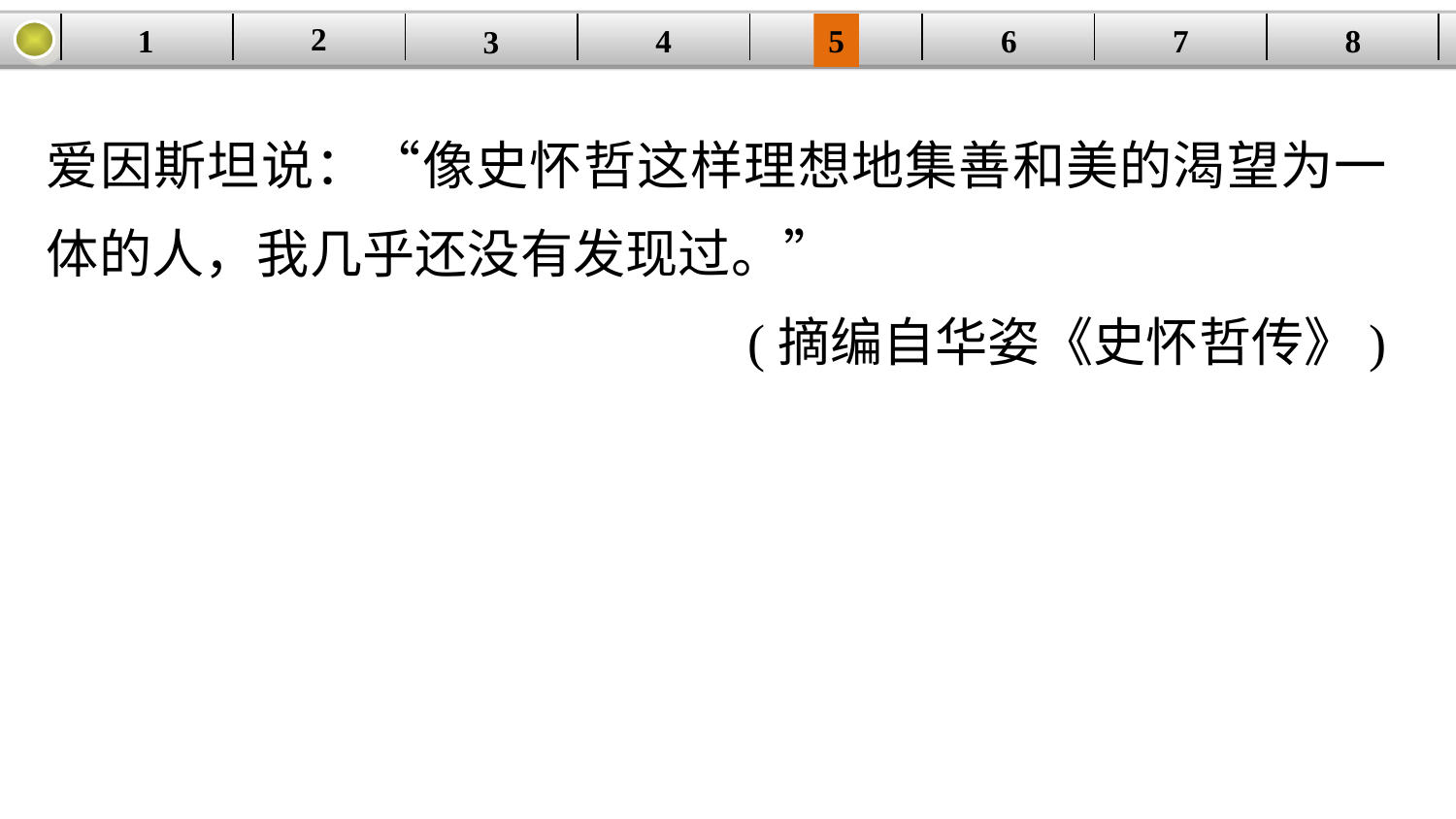

2
1
8
7
6
|  |  |  |  |  |  |  |  |
| --- | --- | --- | --- | --- | --- | --- | --- |
5
4
3

爱因斯坦说：“像史怀哲这样理想地集善和美的渴望为一体的人，我几乎还没有发现过。”
(摘编自华姿《史怀哲传》)